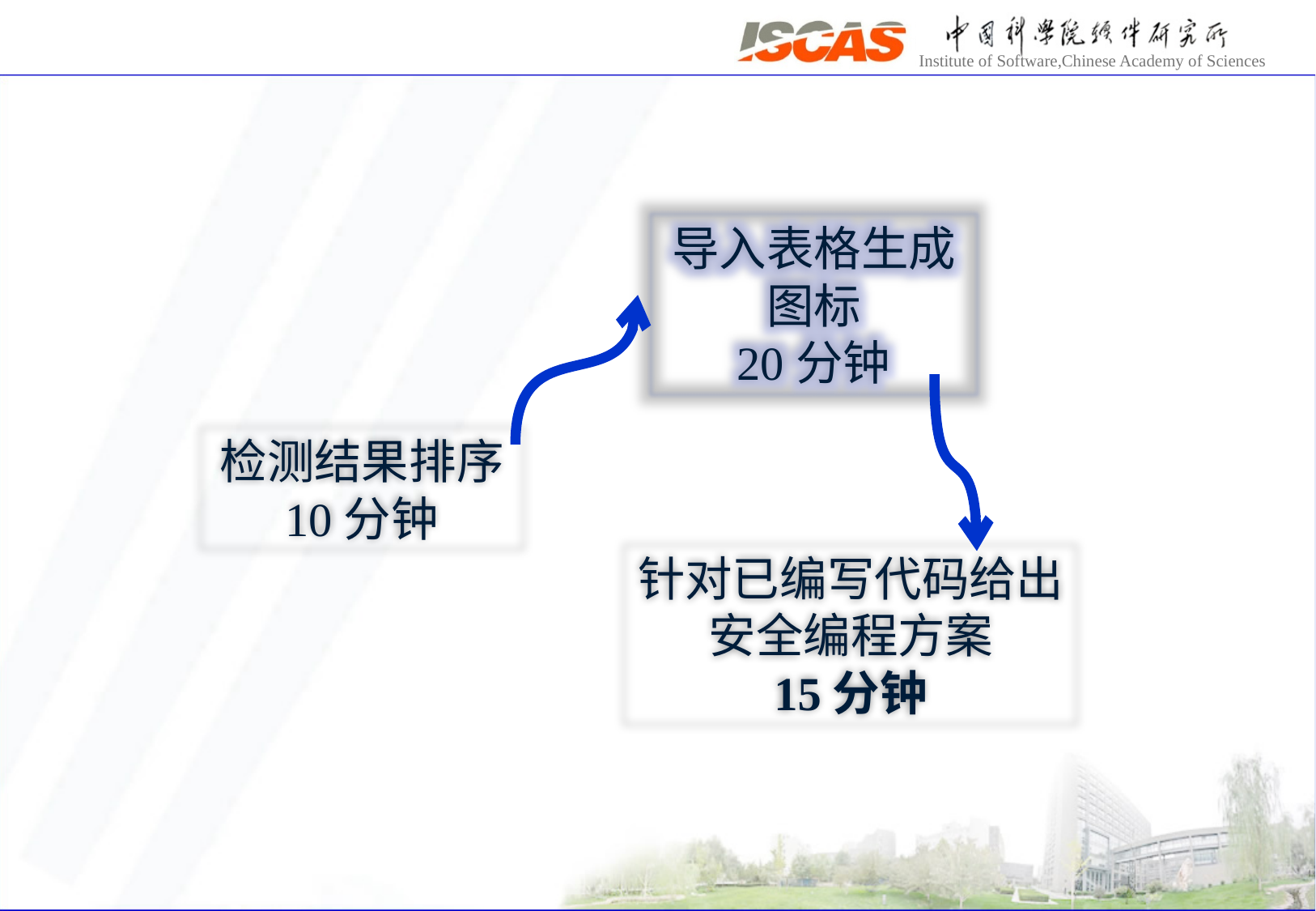

导入表格生成图标
20分钟
检测结果排序
10分钟
针对已编写代码给出安全编程方案
15分钟